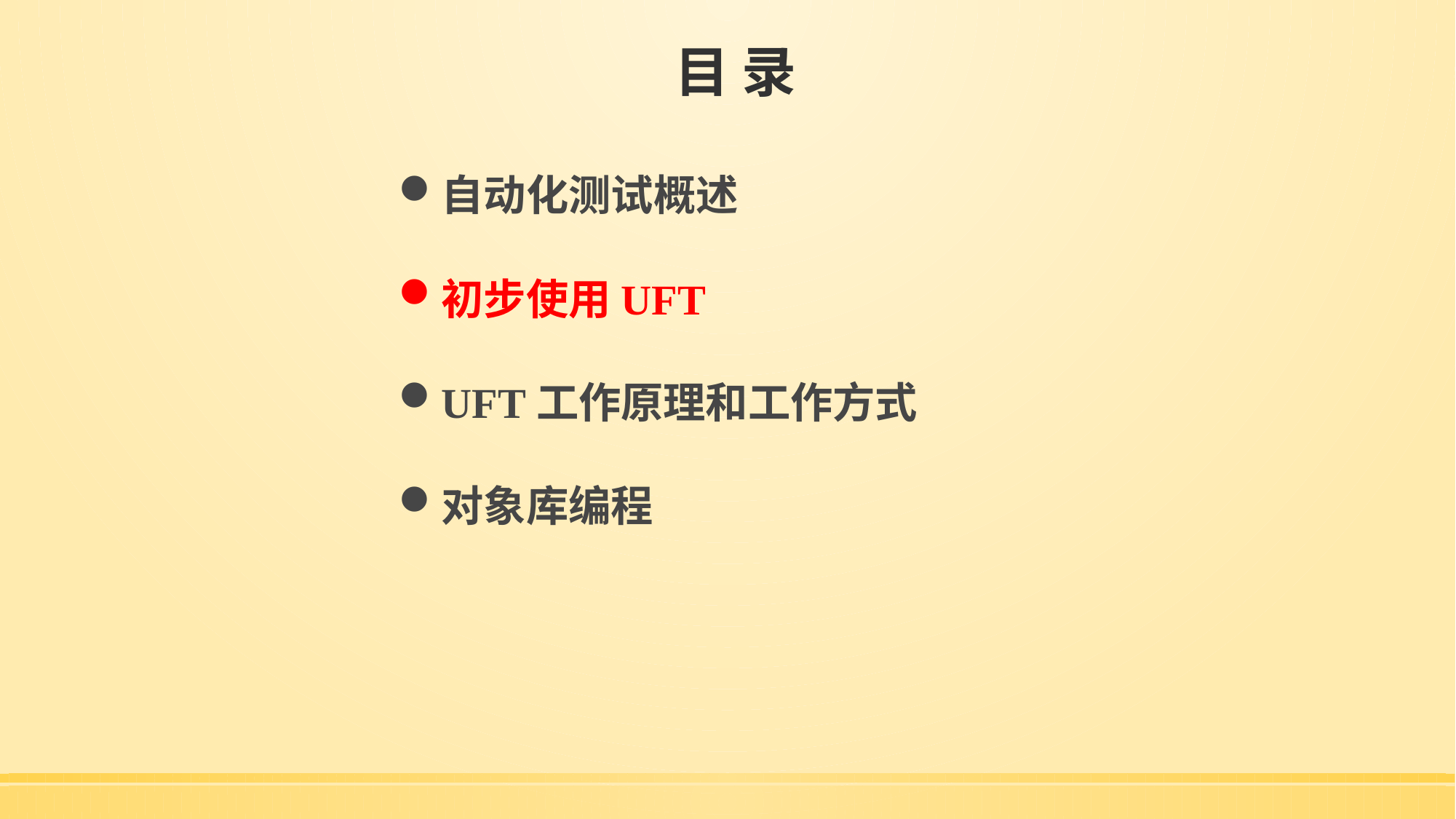

# 目 录
自动化测试概述
初步使用UFT
UFT工作原理和工作方式
对象库编程